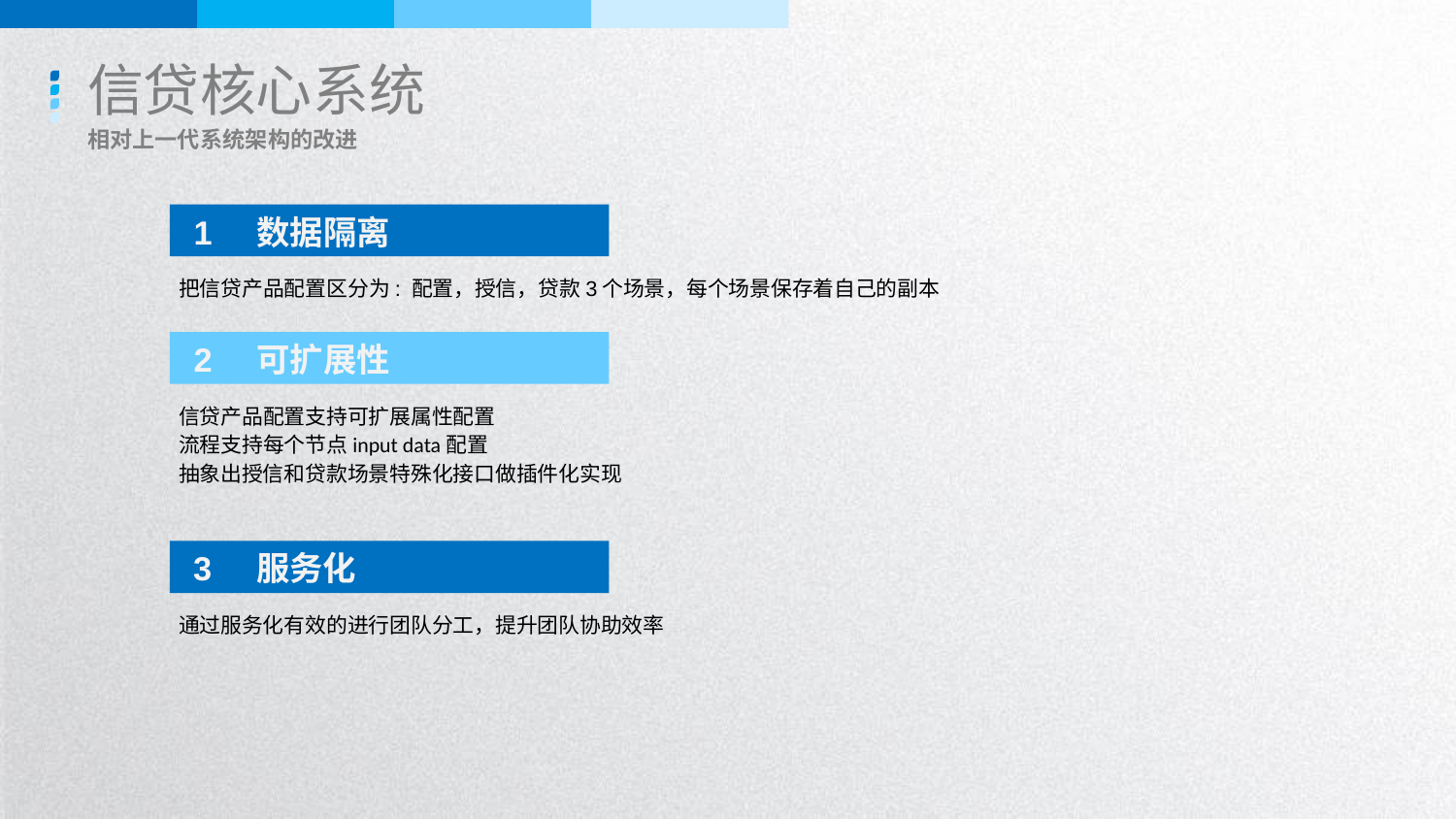

信贷核心系统
相对上一代系统架构的改进
1    数据隔离

把信贷产品配置区分为: 配置，授信，贷款3个场景，每个场景保存着自己的副本
2    可扩展性

信贷产品配置支持可扩展属性配置
流程支持每个节点input data配置
抽象出授信和贷款场景特殊化接口做插件化实现
3    服务化

通过服务化有效的进行团队分工，提升团队协助效率